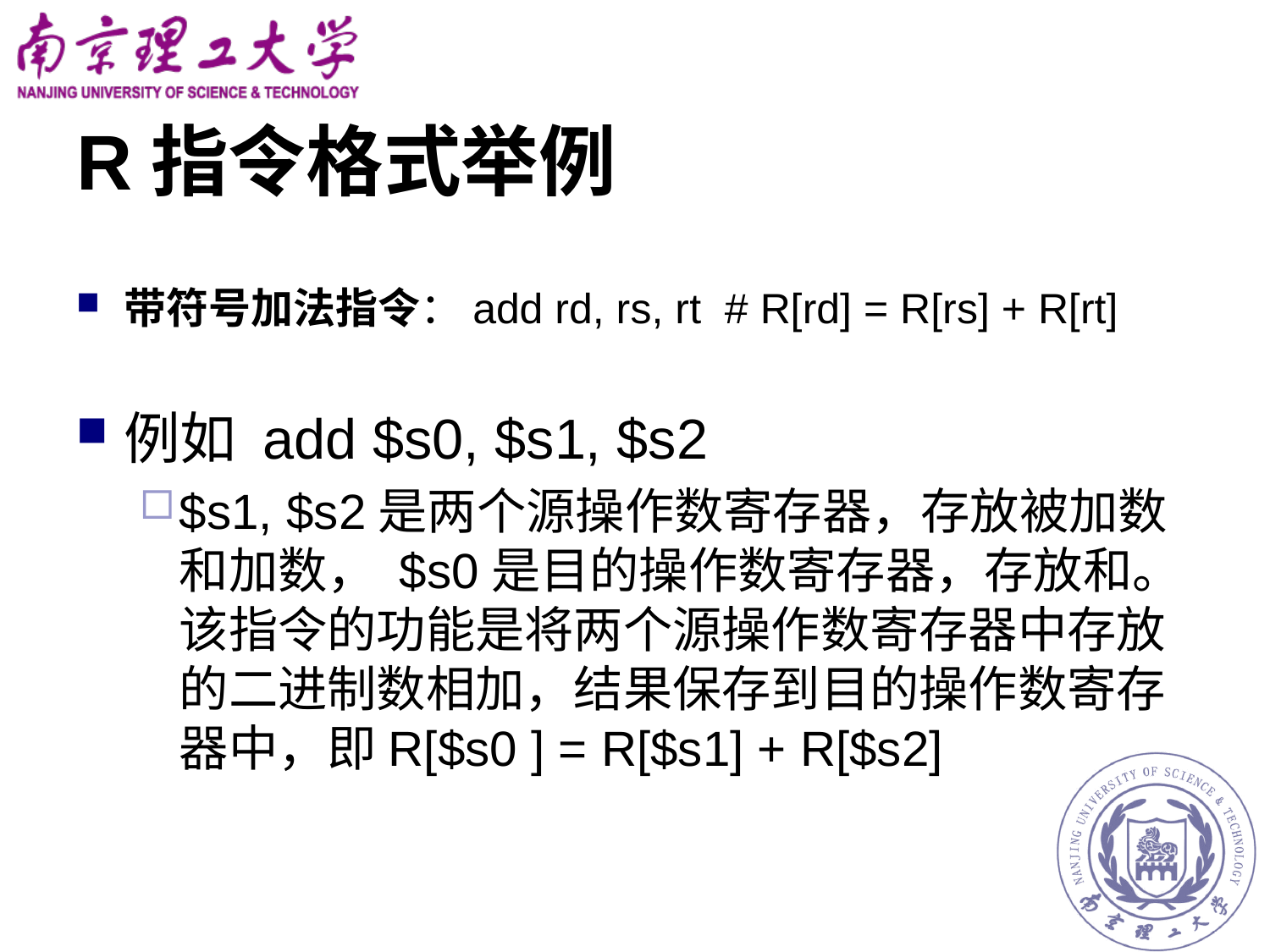

# R指令格式举例
带符号加法指令：add rd, rs, rt  # R[rd] = R[rs] + R[rt]

例如 add $s0, $s1, $s2
$s1, $s2是两个源操作数寄存器，存放被加数和加数， $s0是目的操作数寄存器，存放和。该指令的功能是将两个源操作数寄存器中存放的二进制数相加，结果保存到目的操作数寄存器中，即R[$s0 ] = R[$s1] + R[$s2]